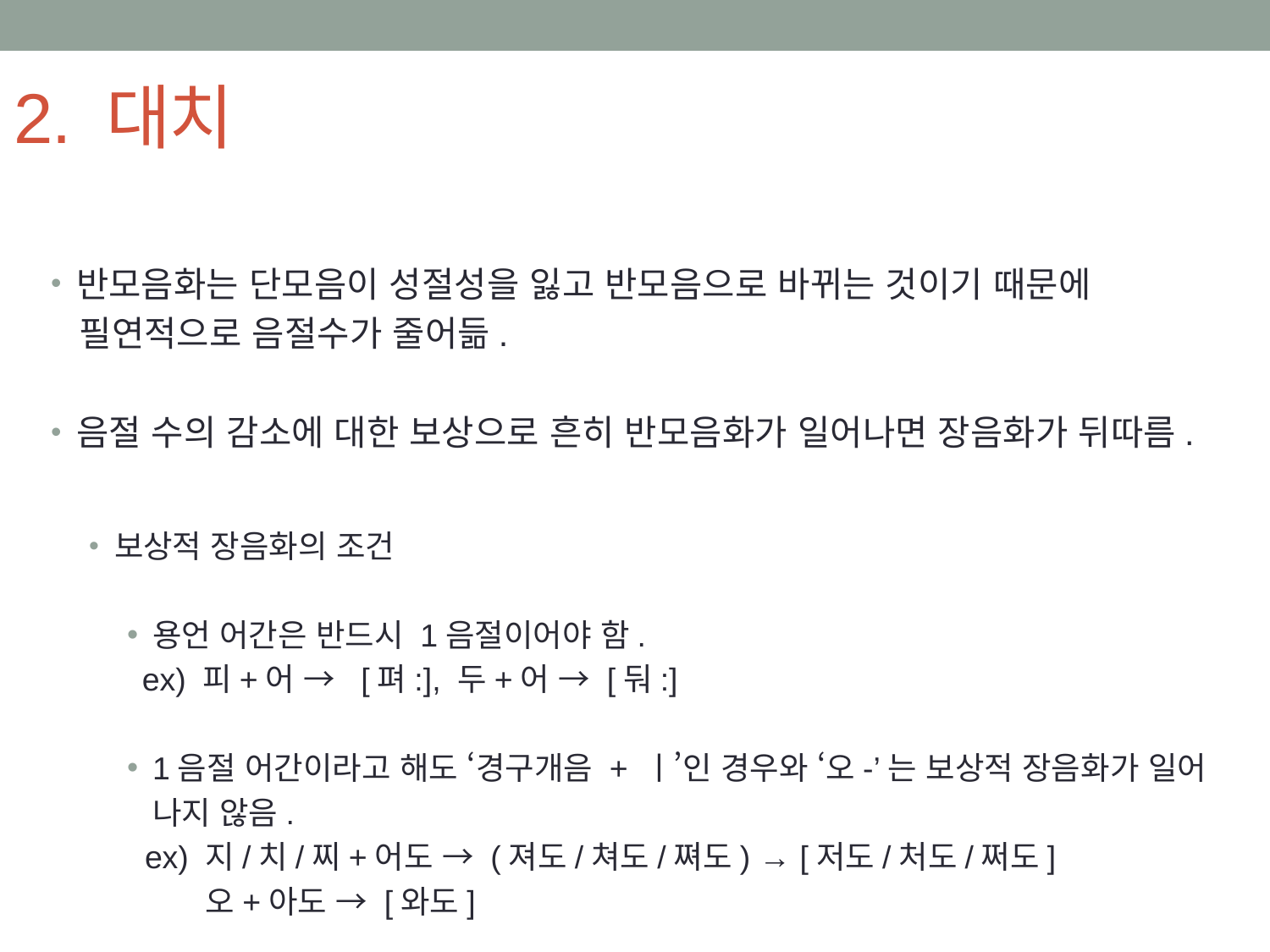

# 2. 대치

반모음화는 단모음이 성절성을 잃고 반모음으로 바뀌는 것이기 때문에
  필연적으로 음절수가 줄어듦.

음절 수의 감소에 대한 보상으로 흔히 반모음화가 일어나면 장음화가 뒤따름.

보상적 장음화의 조건

용언 어간은 반드시 1음절이어야 함.
      ex) 피+어 →  [펴:], 두+어 → [둬:]

1음절 어간이라고 해도 ‘경구개음 + ㅣ’인 경우와 ‘오-’는 보상적 장음화가 일어
  나지 않음.
  ex) 지/치/찌+어도 → (져도/쳐도/쪄도) → [저도/처도/쩌도]
        오+아도 → [와도]